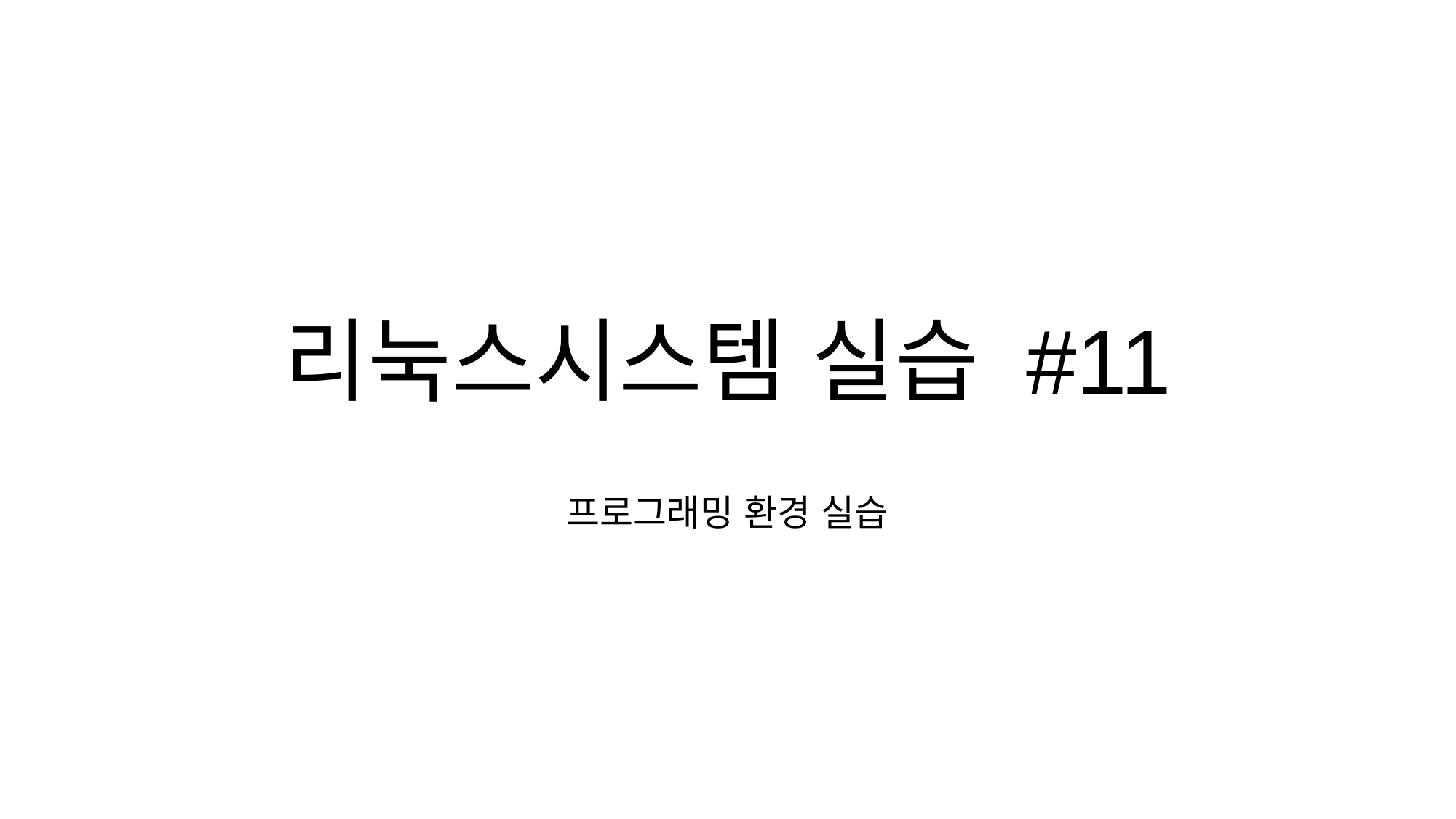

# 리눅스시스템 실습 #11

프로그래밍 환경 실습